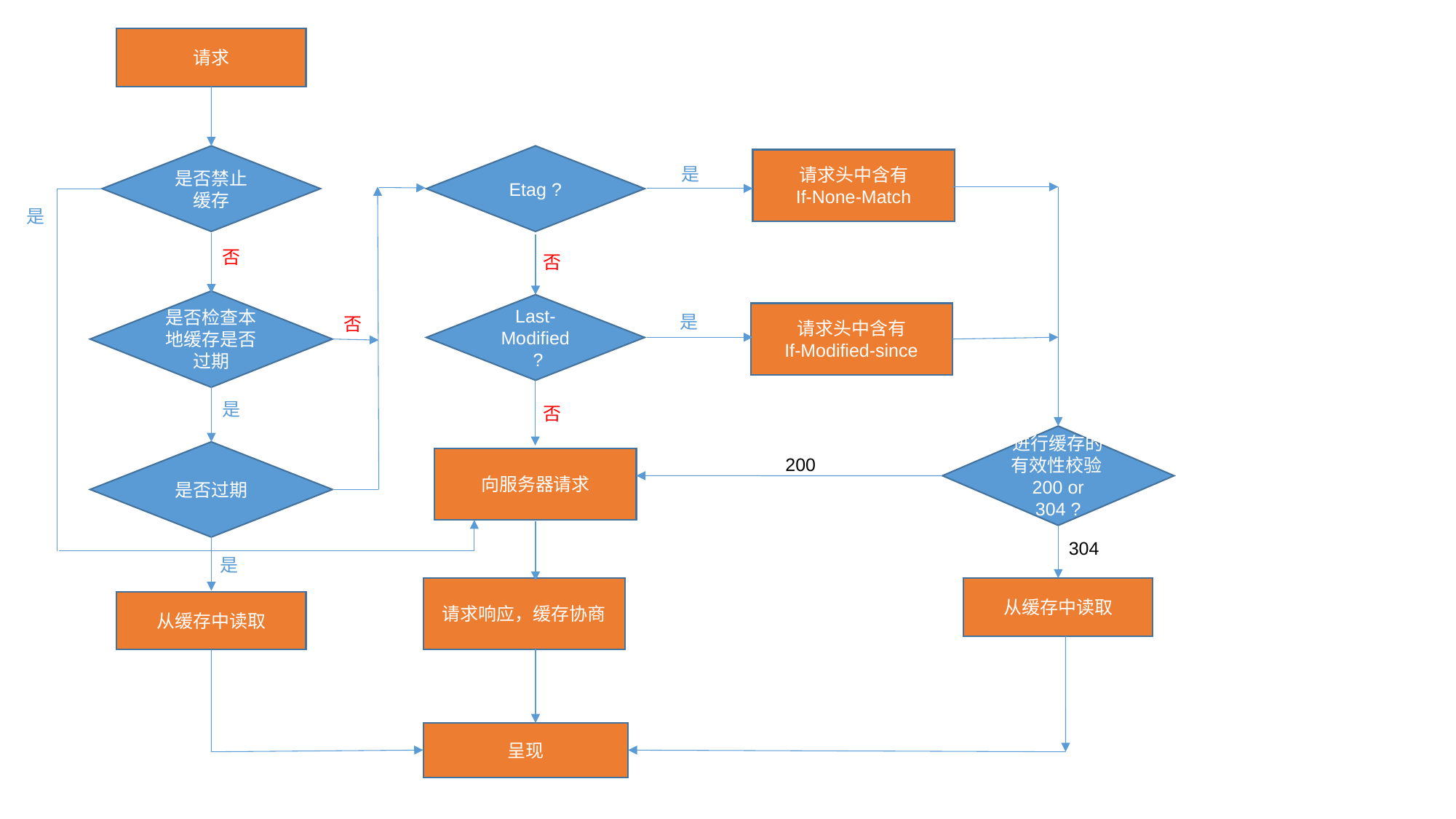

请求
是否禁止缓存
Etag ?
请求头中含有
If-None-Match
是
是
否
否
是否检查本地缓存是否过期
Last-Modified
 ?
请求头中含有
If-Modified-since
是
否
是
否
进行缓存的有效性校验200 or 304 ?
是否过期
向服务器请求
200
304
是
请求响应，缓存协商
从缓存中读取
从缓存中读取
呈现